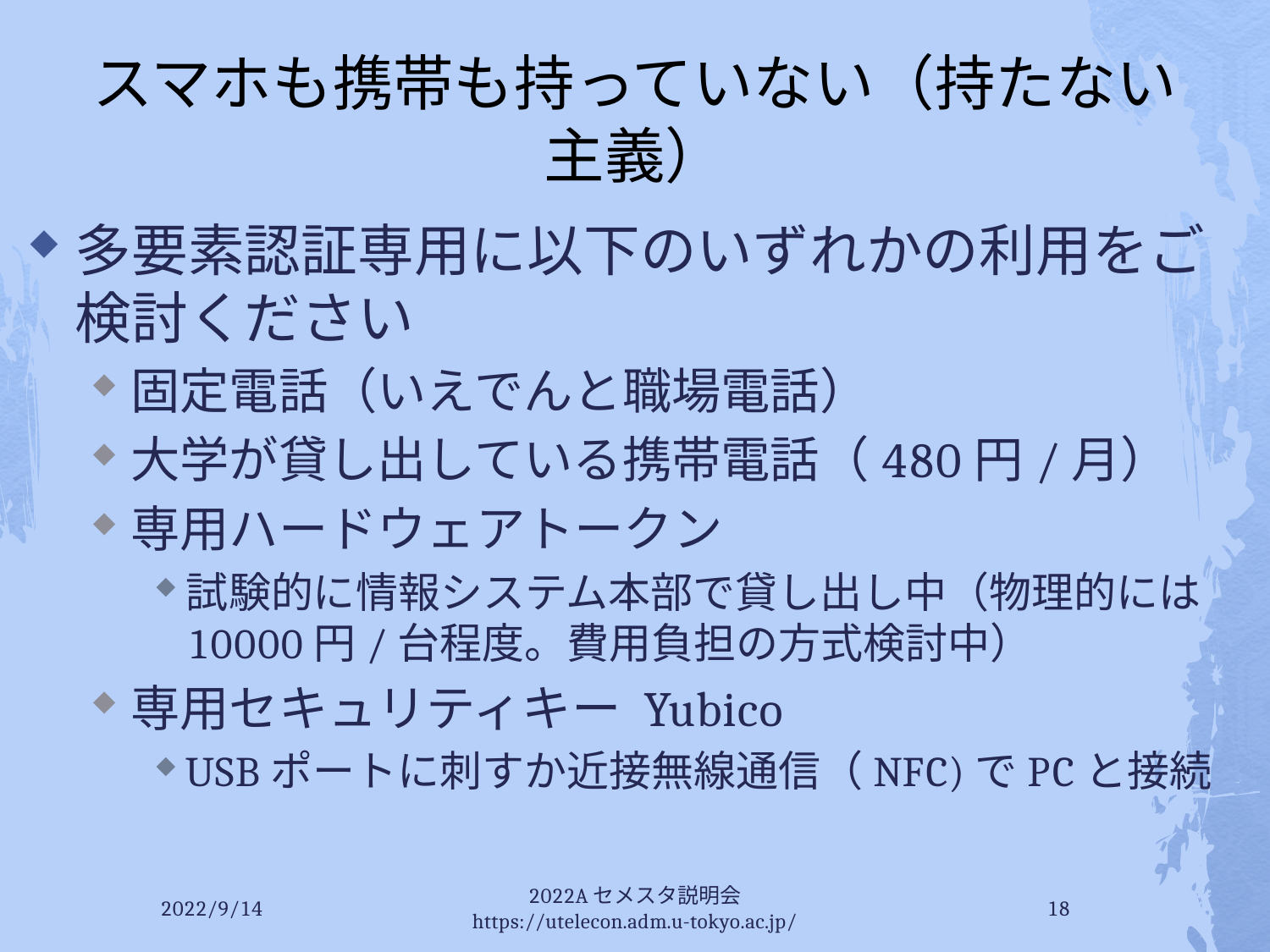

# スマホも携帯も持っていない（持たない主義）
多要素認証専用に以下のいずれかの利用をご検討ください
固定電話（いえでんと職場電話）
大学が貸し出している携帯電話（480円/月）
専用ハードウェアトークン
試験的に情報システム本部で貸し出し中（物理的には10000円/台程度。費用負担の方式検討中）
専用セキュリティキー Yubico
USBポートに刺すか近接無線通信（NFC)でPCと接続
2022/9/14
2022Aセメスタ説明会 https://utelecon.adm.u-tokyo.ac.jp/
18